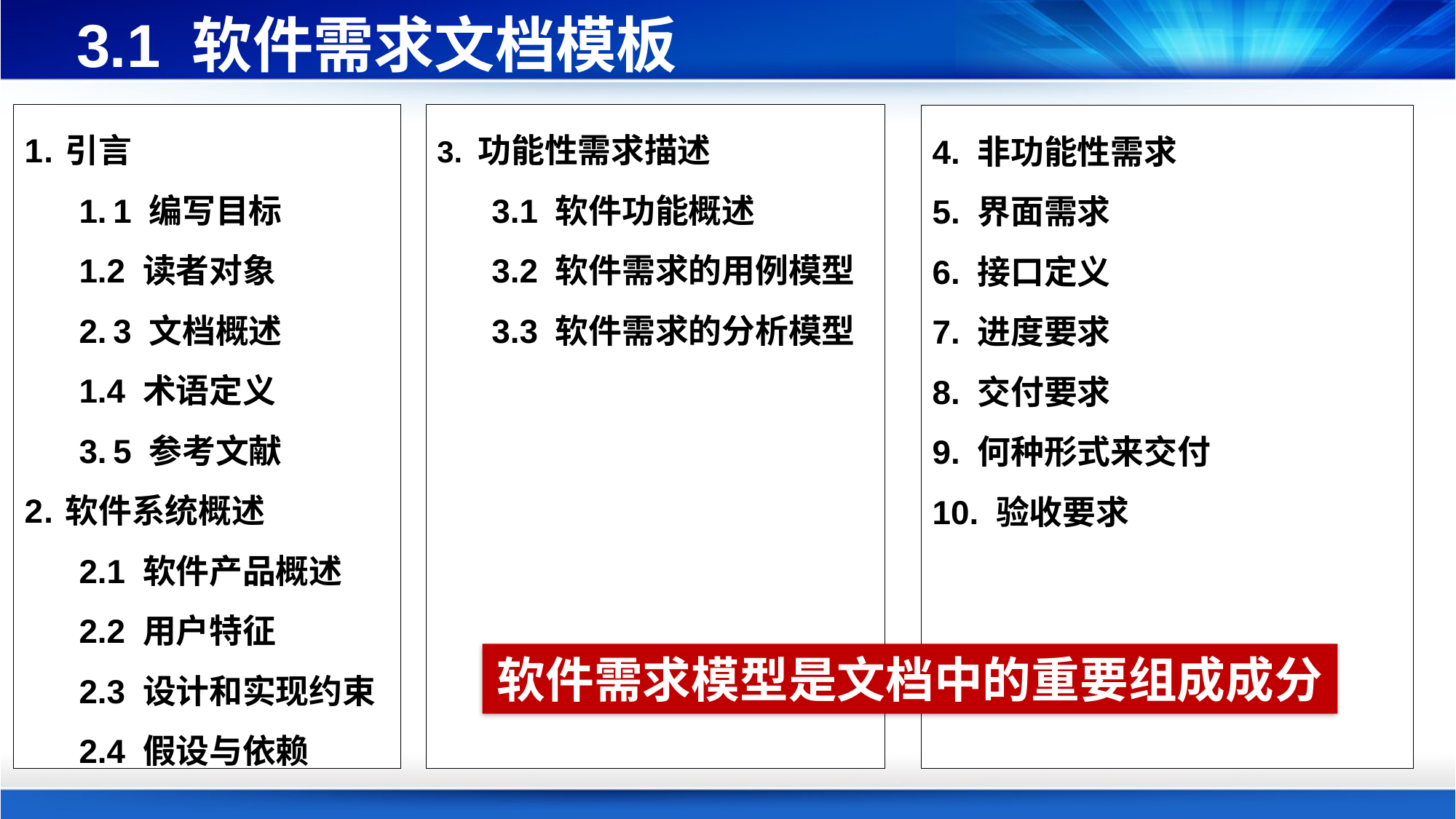

# 3.1 软件需求文档模板
引言
1 编写目标
1.2 读者对象
3 文档概述
1.4 术语定义
5 参考文献
软件系统概述
2.1 软件产品概述
2.2 用户特征
2.3 设计和实现约束
2.4 假设与依赖

3. 功能性需求描述
3.1 软件功能概述
3.2 软件需求的用例模型
3.3 软件需求的分析模型

4. 非功能性需求
5. 界面需求
6. 接口定义
7. 进度要求
8. 交付要求
9. 何种形式来交付
10. 验收要求

软件需求模型是文档中的重要组成成分